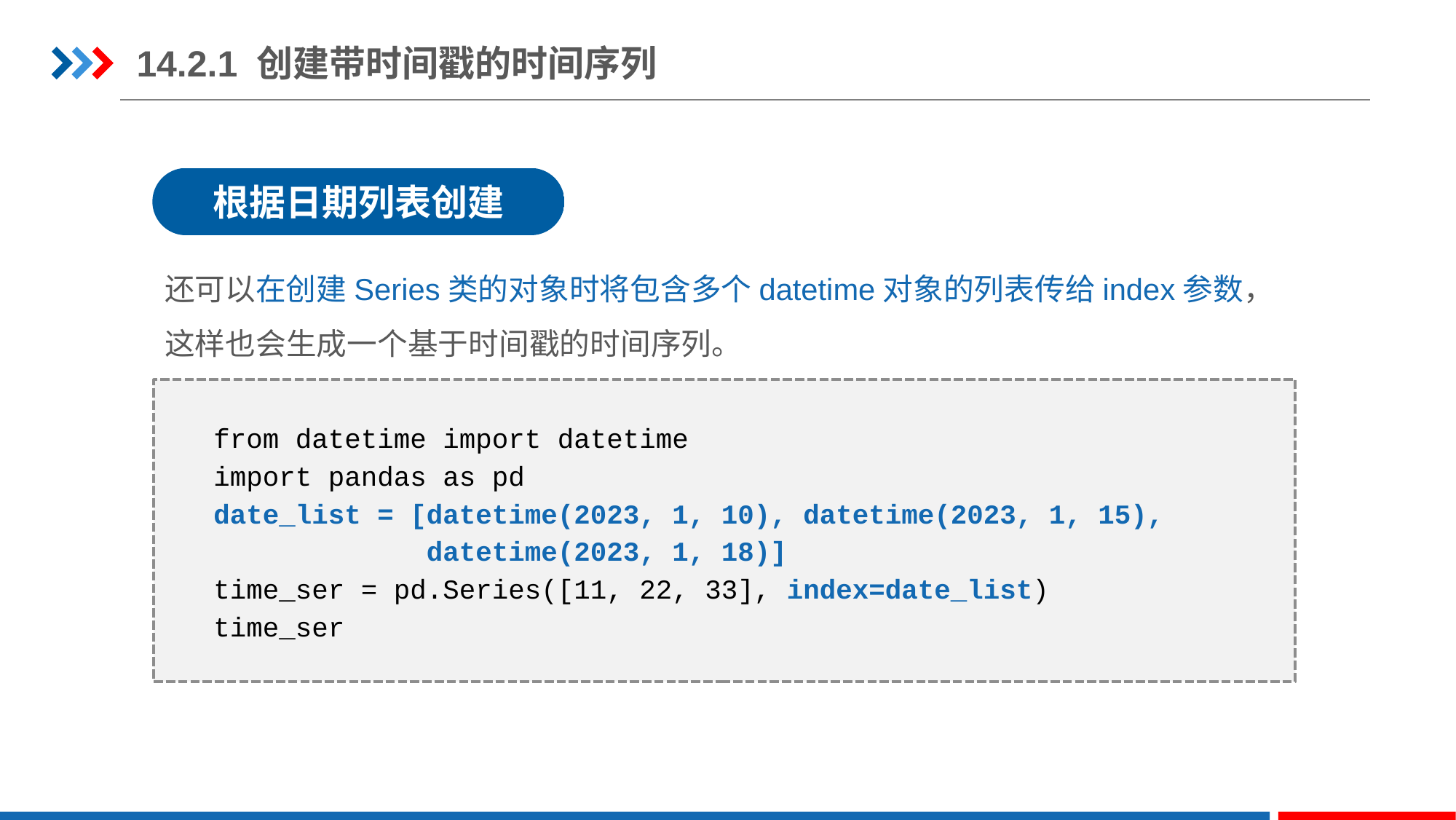

14.2.1 创建带时间戳的时间序列
根据日期列表创建
还可以在创建Series类的对象时将包含多个datetime对象的列表传给index参数，这样也会生成一个基于时间戳的时间序列。

from datetime import datetime
import pandas as pd
date_list = [datetime(2023, 1, 10), datetime(2023, 1, 15),
             datetime(2023, 1, 18)]
time_ser = pd.Series([11, 22, 33], index=date_list)
time_ser